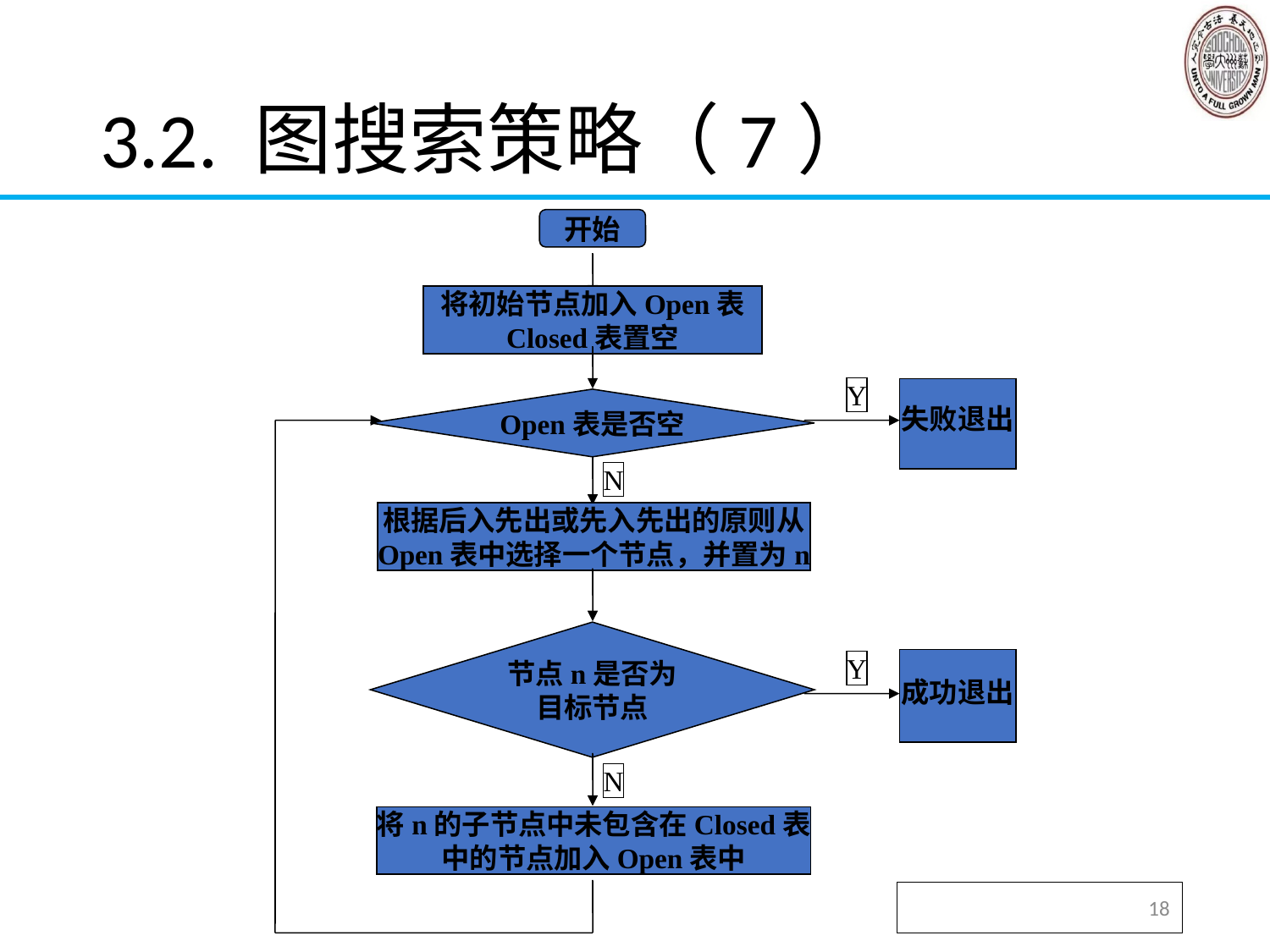

# 3.2. 图搜索策略（7）
开始

将初始节点加入Open表
Closed表置空

Y
失败退出

Open表是否空

N
根据后入先出或先入先出的原则从
Open表中选择一个节点，并置为n

节点n是否为
目标节点
成功退出

Y

N
将n的子节点中未包含在Closed表
中的节点加入Open表中

18